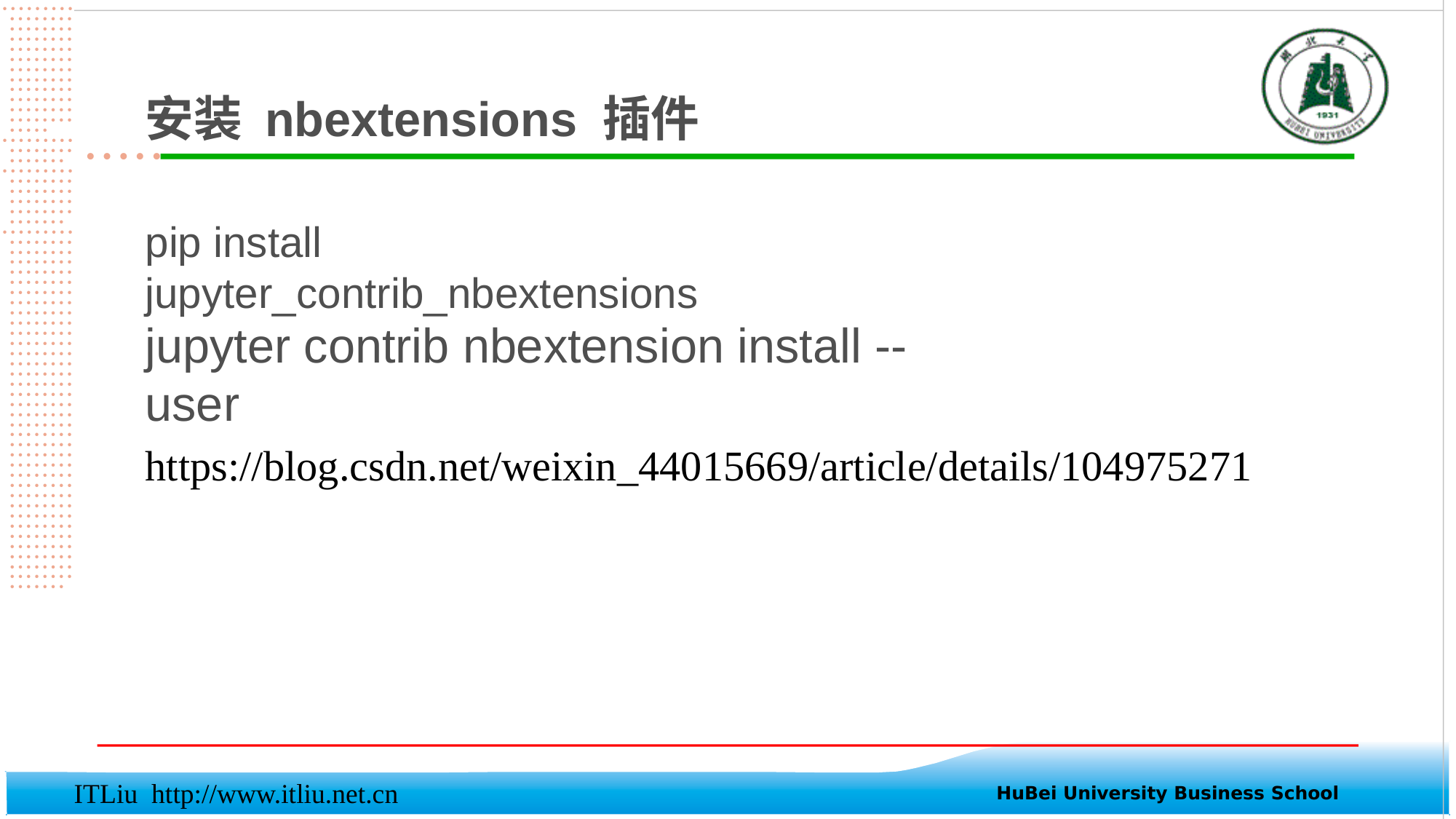

安装 nbextensions 插件
pip install jupyter_contrib_nbextensions
jupyter contrib nbextension install --user
https://blog.csdn.net/weixin_44015669/article/details/104975271